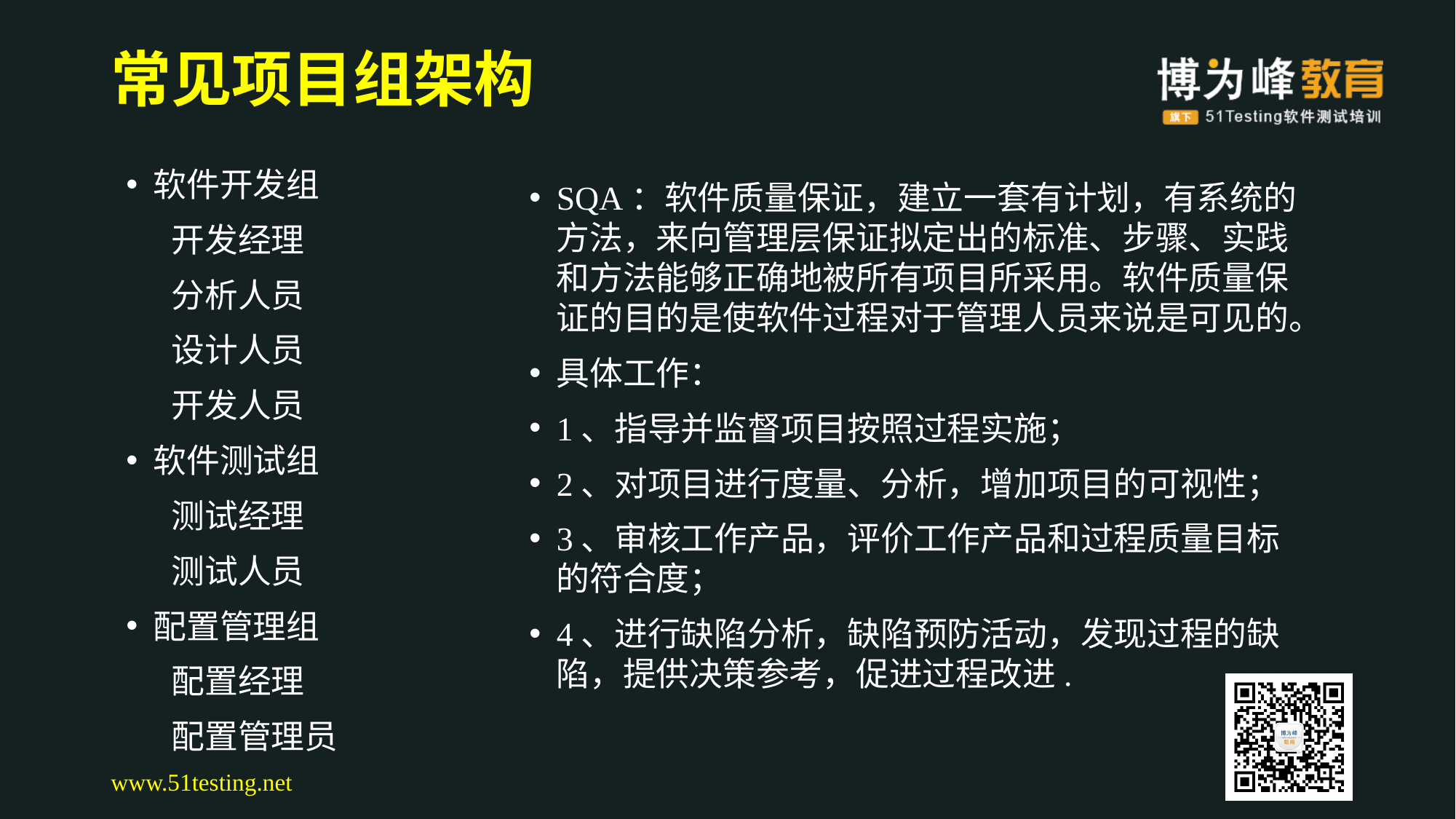

# 常见项目组架构
软件开发组
     开发经理
     分析人员
     设计人员
     开发人员
软件测试组
     测试经理
     测试人员
配置管理组
     配置经理
     配置管理员

SQA：软件质量保证，建立一套有计划，有系统的方法，来向管理层保证拟定出的标准、步骤、实践和方法能够正确地被所有项目所采用。软件质量保证的目的是使软件过程对于管理人员来说是可见的。
具体工作：
1、指导并监督项目按照过程实施；
2、对项目进行度量、分析，增加项目的可视性；
3、审核工作产品，评价工作产品和过程质量目标的符合度；
4、进行缺陷分析，缺陷预防活动，发现过程的缺陷，提供决策参考，促进过程改进.

www.51testing.net